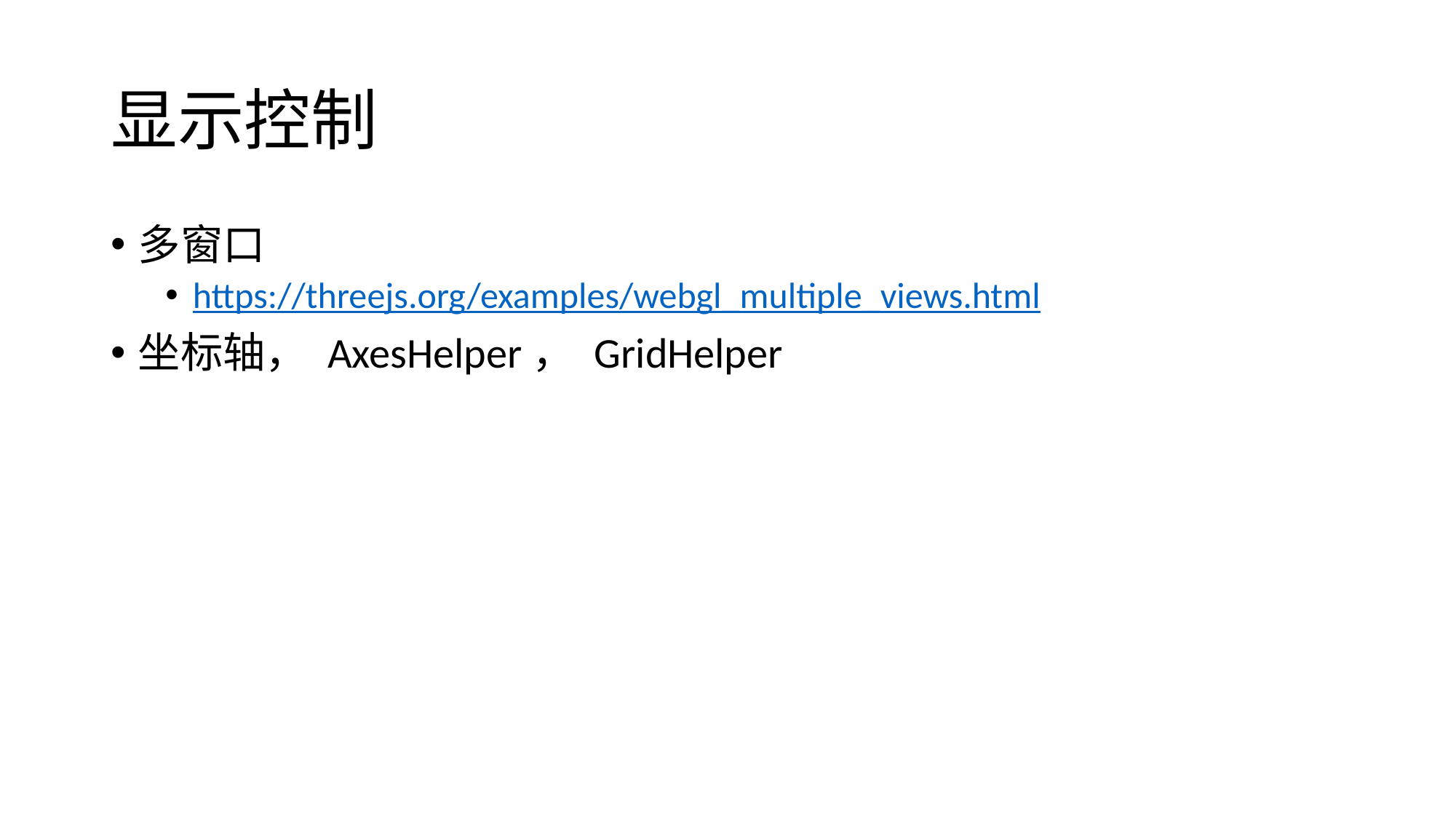

# 显示控制
多窗口
https://threejs.org/examples/webgl_multiple_views.html
坐标轴， AxesHelper， GridHelper